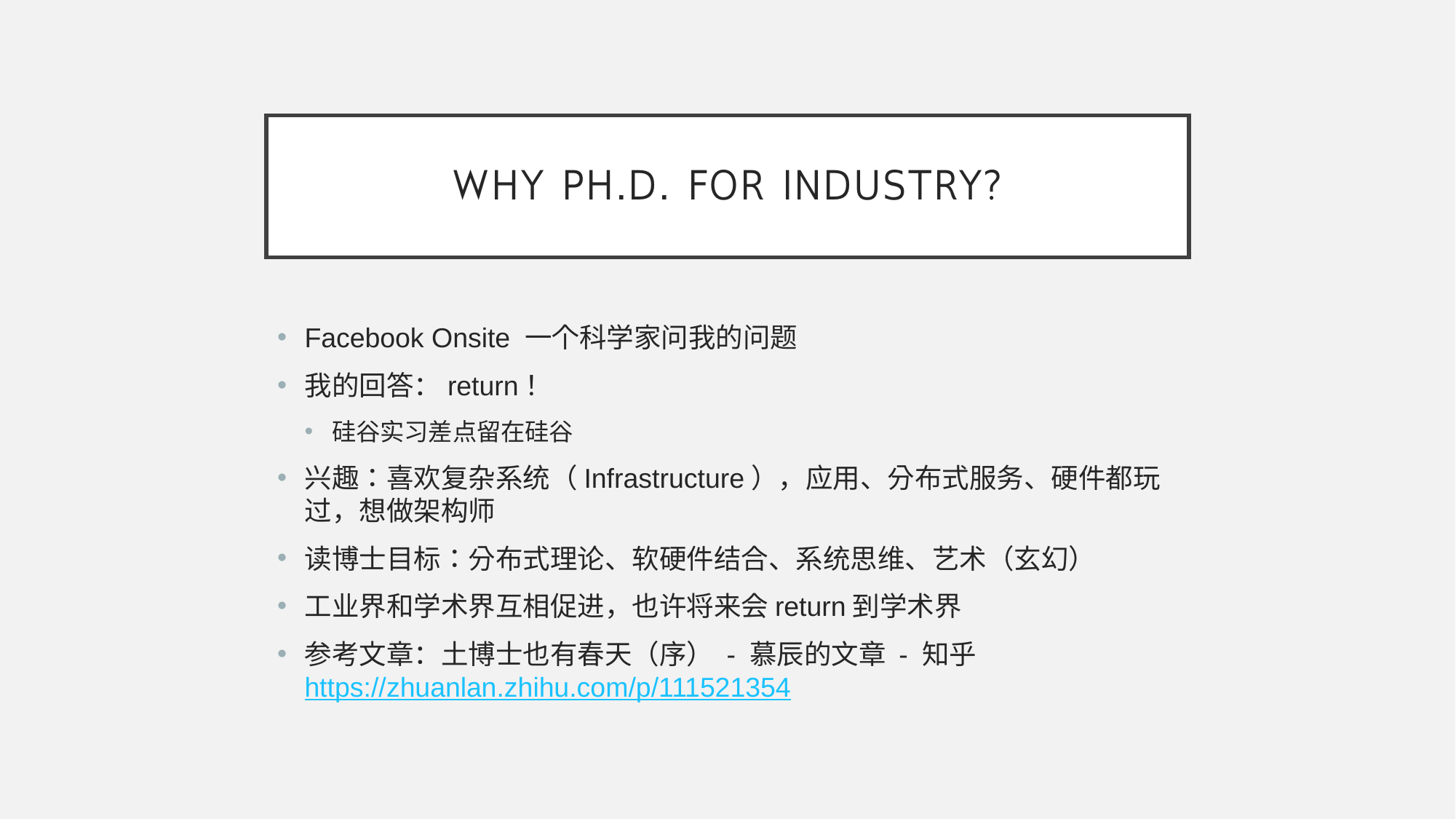

# Why Ph.d. for Industry?
Facebook Onsite 一个科学家问我的问题
我的回答：return！
硅谷实习差点留在硅谷
兴趣：喜欢复杂系统（Infrastructure），应用、分布式服务、硬件都玩过，想做架构师
读博士目标：分布式理论、软硬件结合、系统思维、艺术（玄幻）
工业界和学术界互相促进，也许将来会return到学术界
参考文章：土博士也有春天（序） - 慕辰的文章 - 知乎 https://zhuanlan.zhihu.com/p/111521354